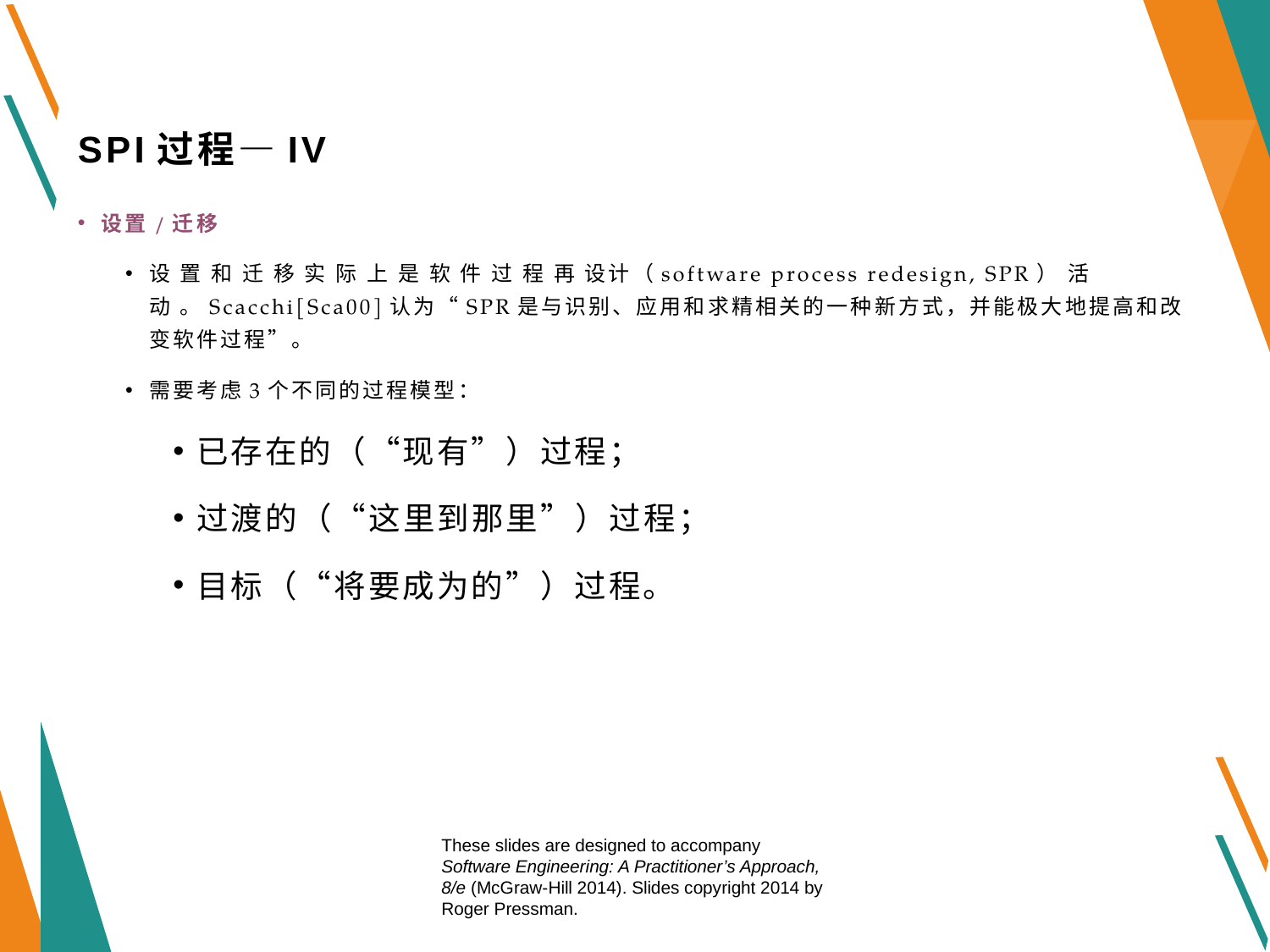

# SPI过程—IV
设置/迁移
设 置 和 迁 移 实 际 上 是 软 件 过 程 再 设计（software process redesign, SPR） 活动 。Scacchi[Sca00]认为“SPR是与识别、应用和求精相关的一种新方式，并能极大地提高和改变软件过程”。
需要考虑3个不同的过程模型：
已存在的（“现有”）过程；
过渡的（“这里到那里”）过程；
目标（“将要成为的”）过程。
These slides are designed to accompany Software Engineering: A Practitioner’s Approach, 8/e (McGraw-Hill 2014). Slides copyright 2014 by Roger Pressman.
11